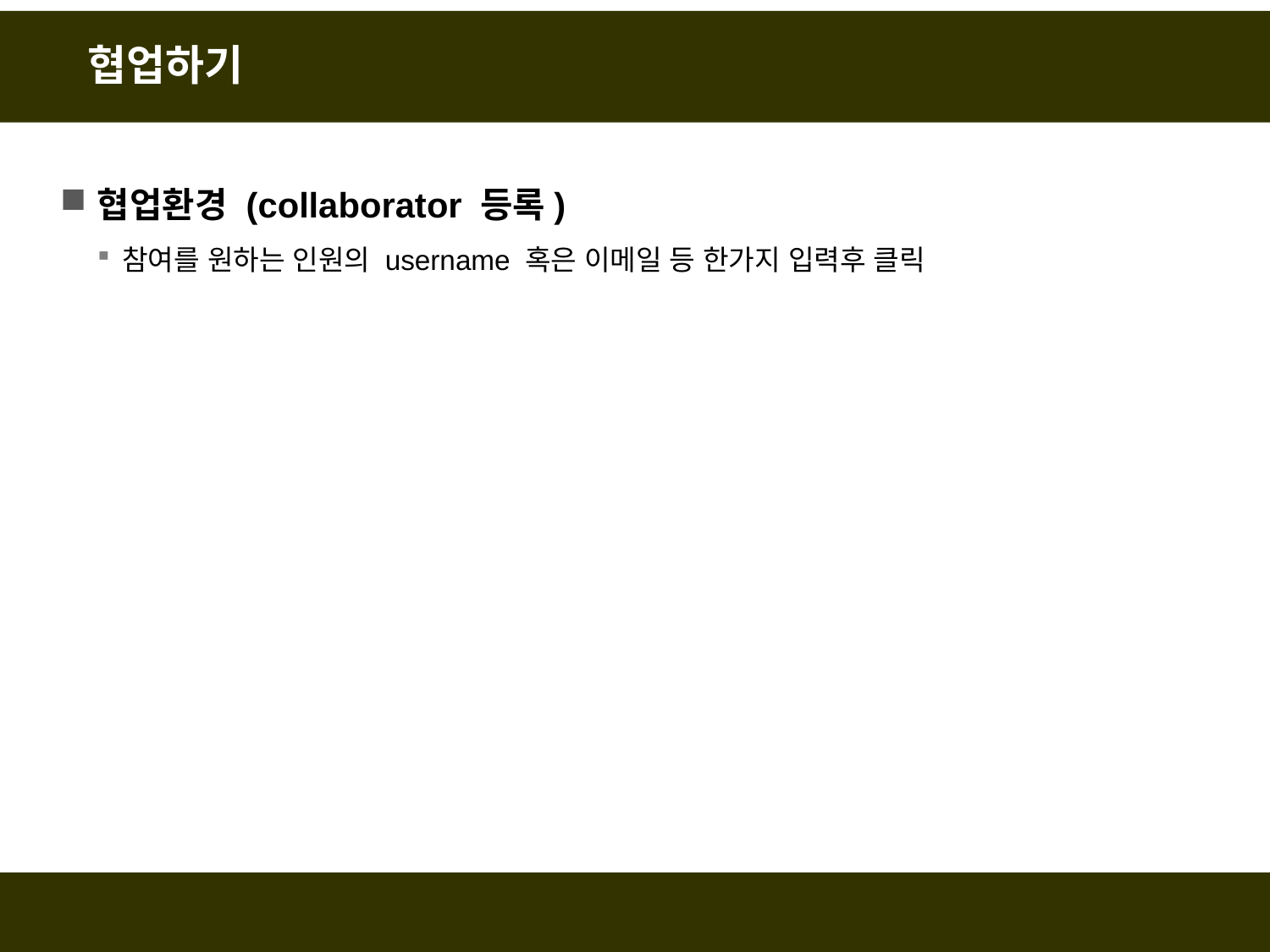

# 협업하기
협업환경 (collaborator 등록)
참여를 원하는 인원의 username 혹은 이메일 등 한가지 입력후 클릭